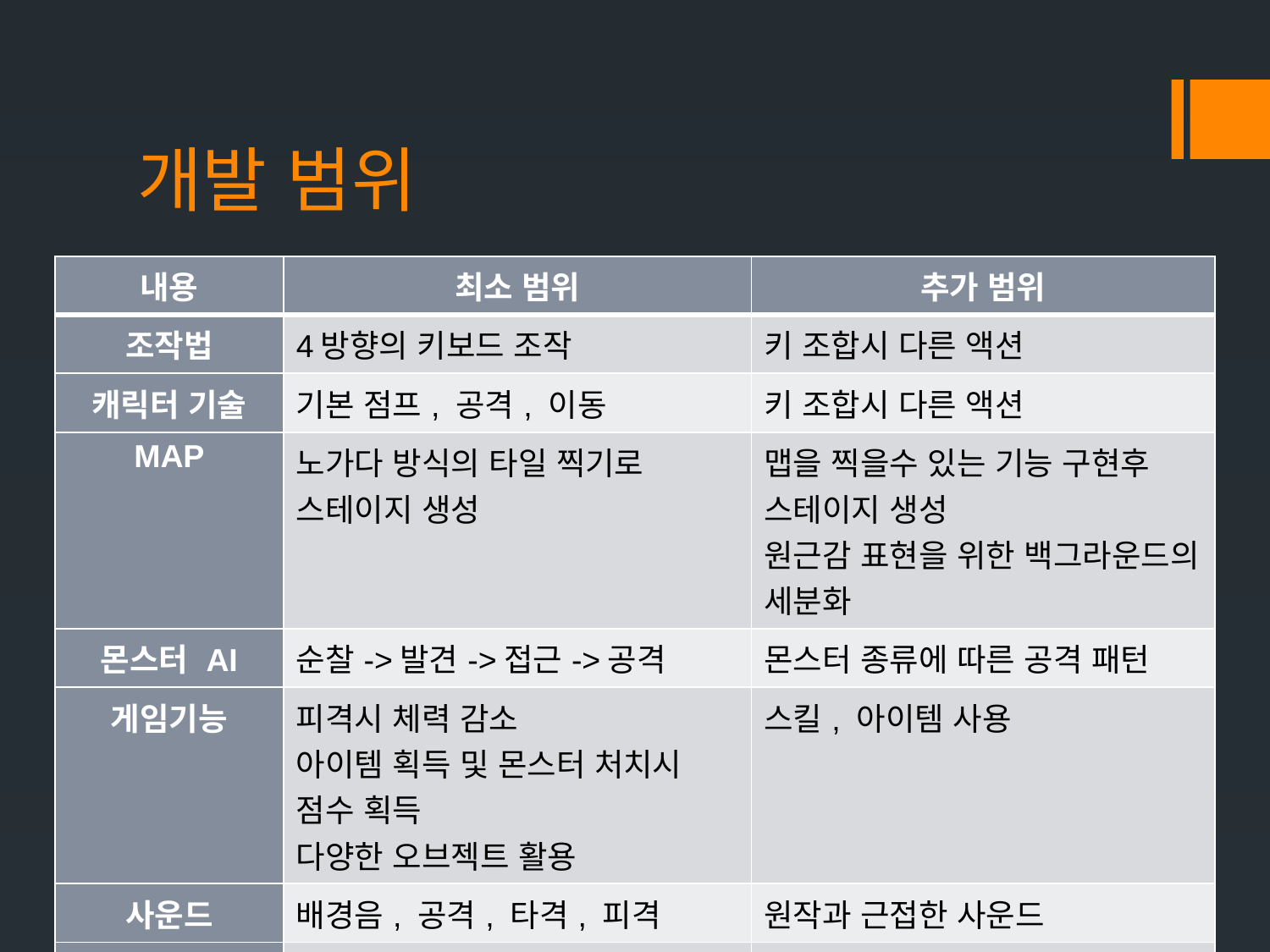

# 개발 범위
| 내용 | 최소 범위 | 추가 범위 |
| --- | --- | --- |
| 조작법 | 4방향의 키보드 조작 | 키 조합시 다른 액션 |
| 캐릭터 기술 | 기본 점프, 공격, 이동 | 키 조합시 다른 액션 |
| MAP | 노가다 방식의 타일 찍기로 스테이지 생성 | 맵을 찍을수 있는 기능 구현후 스테이지 생성 원근감 표현을 위한 백그라운드의 세분화 |
| 몬스터 AI | 순찰->발견->접근->공격 | 몬스터 종류에 따른 공격 패턴 |
| 게임기능 | 피격시 체력 감소 아이템 획득 및 몬스터 처치시 점수 획득 다양한 오브젝트 활용 | 스킬, 아이템 사용 |
| 사운드 | 배경음, 공격, 타격, 피격 | 원작과 근접한 사운드 |
| 애니메이션 | 플레이어, 몬스터 애니메이션 | 각종 이펙트 애니메이션 |